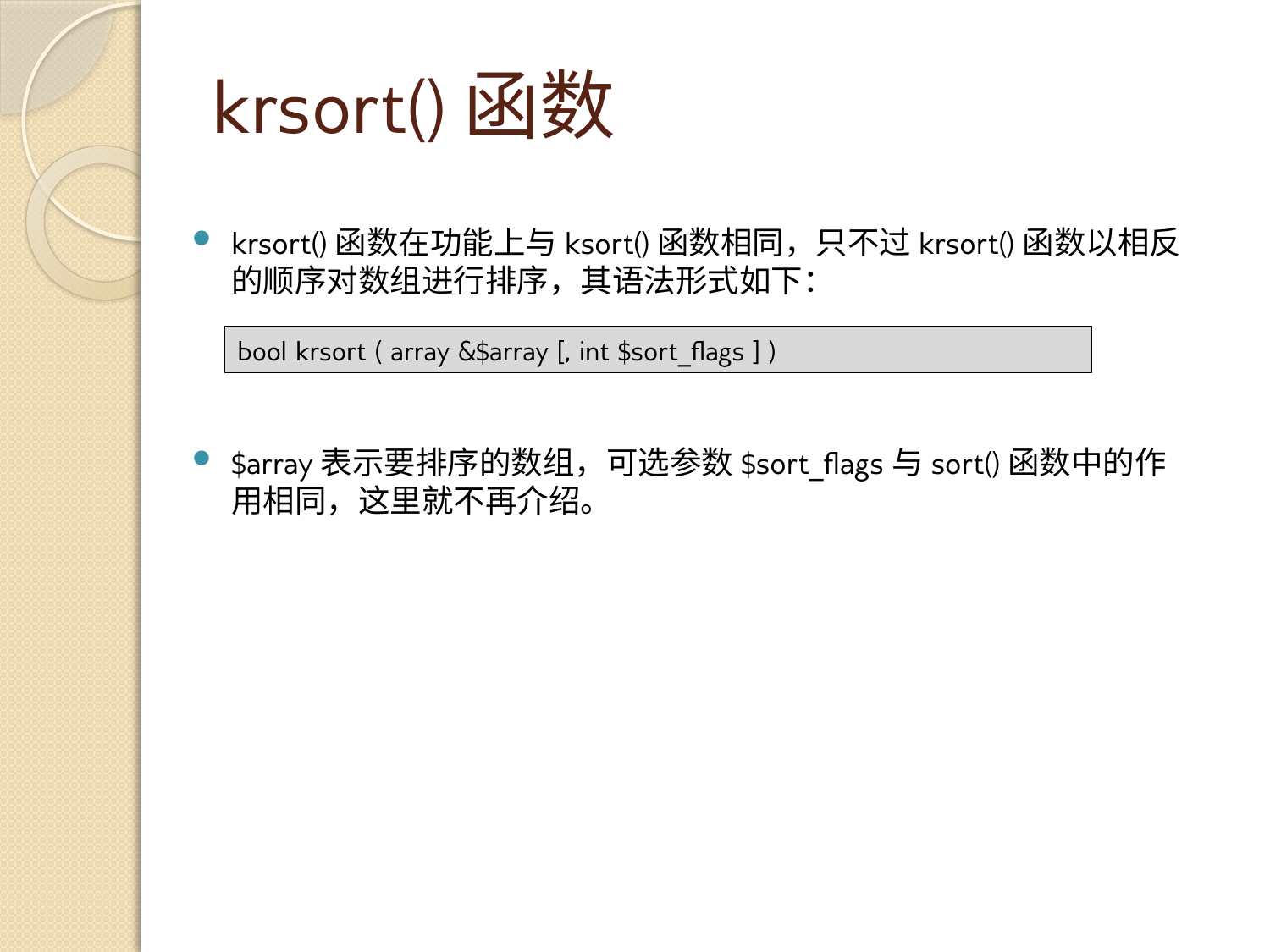

# krsort()函数
krsort()函数在功能上与ksort()函数相同，只不过krsort()函数以相反的顺序对数组进行排序，其语法形式如下：
bool krsort ( array &$array [, int $sort_flags ] )
$array表示要排序的数组，可选参数$sort_flags与sort()函数中的作用相同，这里就不再介绍。